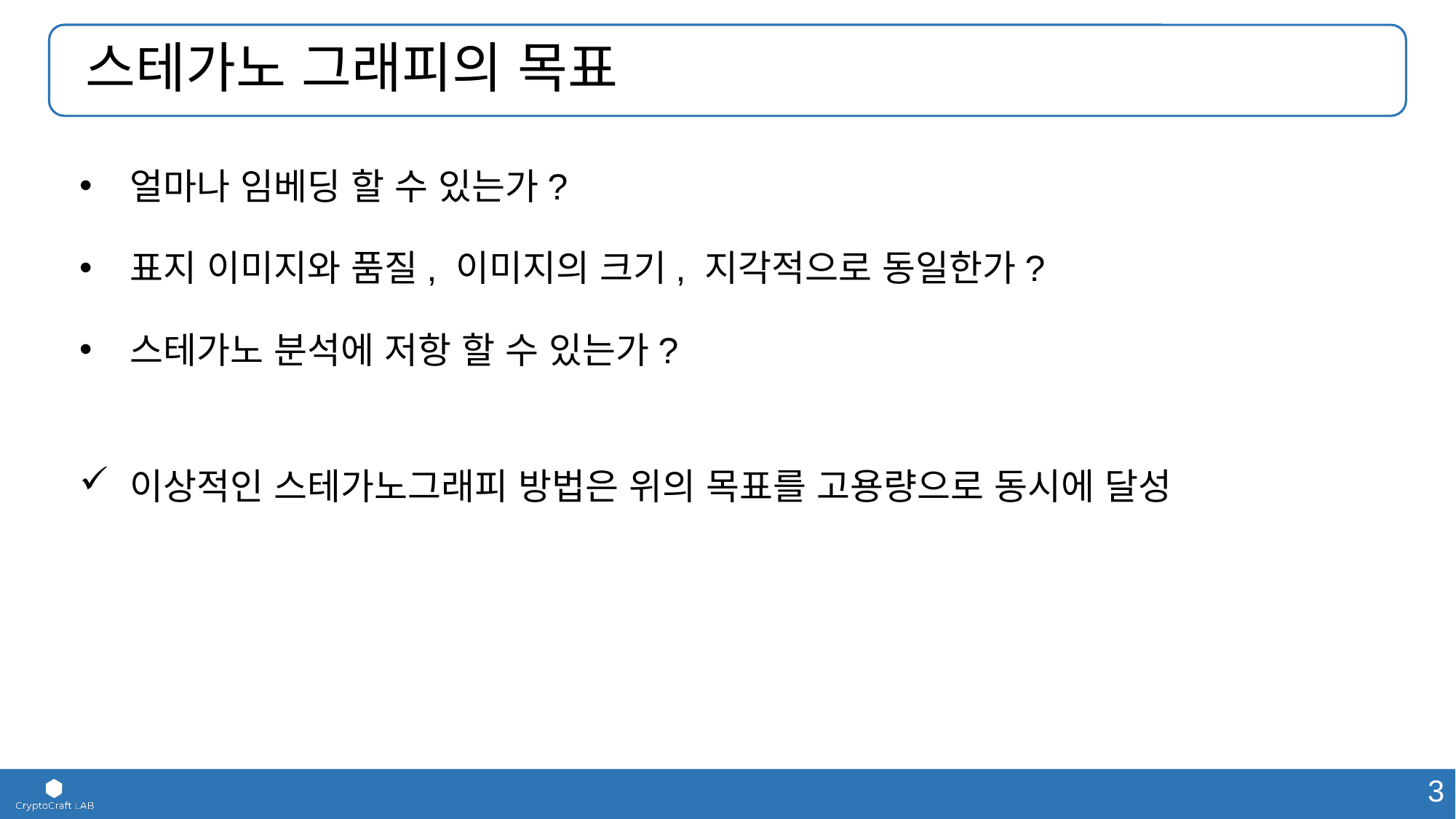

# 스테가노 그래피의 목표
얼마나 임베딩 할 수 있는가?
표지 이미지와 품질, 이미지의 크기, 지각적으로 동일한가?
스테가노 분석에 저항 할 수 있는가?

이상적인 스테가노그래피 방법은 위의 목표를 고용량으로 동시에 달성